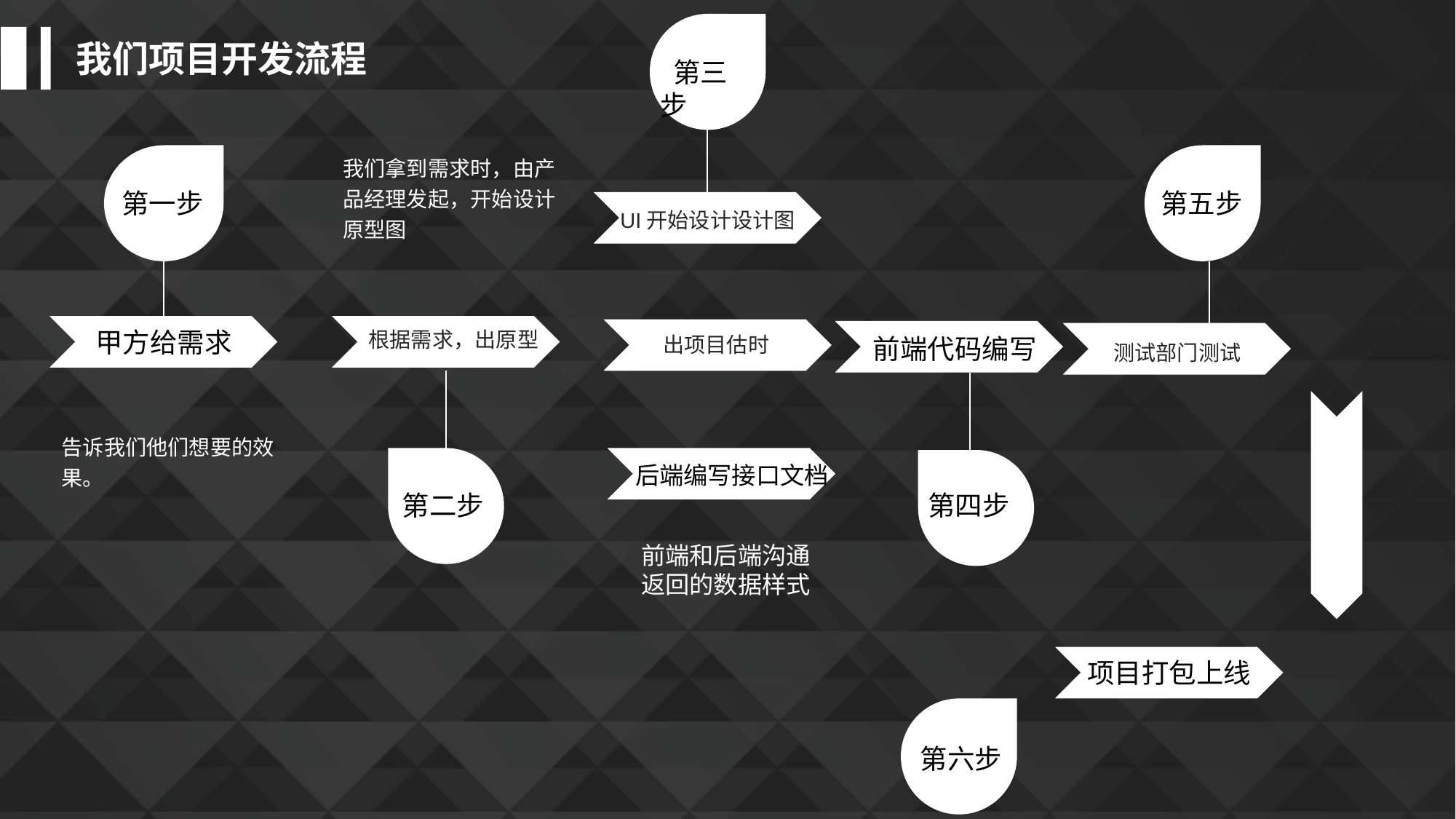

我们项目开发流程
 第三步

我们拿到需求时，由产品经理发起，开始设计原型图

第一步
第五步

UI开始设计设计图
甲方给需求

根据需求，出原型

出项目估时

前端代码编写
测试部门测试
告诉我们他们想要的效果。

   后端编写接口文档

第二步
第四步
前端和后端沟通返回的数据样式
项目打包上线

第六步